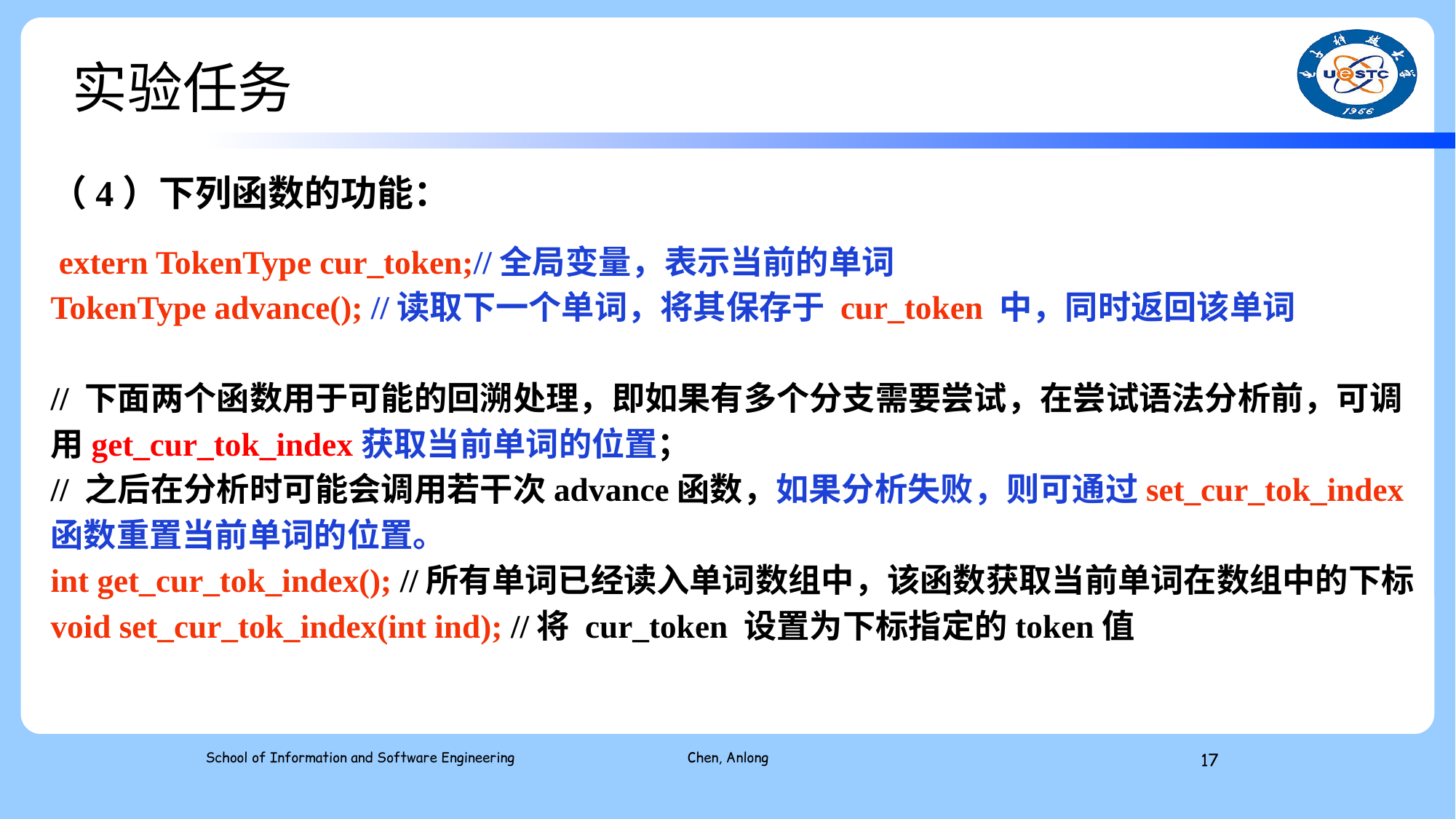

实验任务
（4）下列函数的功能：
 extern TokenType cur_token;//全局变量，表示当前的单词
TokenType advance(); //读取下一个单词，将其保存于 cur_token 中，同时返回该单词

// 下面两个函数用于可能的回溯处理，即如果有多个分支需要尝试，在尝试语法分析前，可调用get_cur_tok_index获取当前单词的位置；
// 之后在分析时可能会调用若干次advance函数，如果分析失败，则可通过set_cur_tok_index函数重置当前单词的位置。
int get_cur_tok_index(); //所有单词已经读入单词数组中，该函数获取当前单词在数组中的下标
void set_cur_tok_index(int ind); //将 cur_token 设置为下标指定的token值
  School of Information and Software Engineering
Chen, Anlong
17